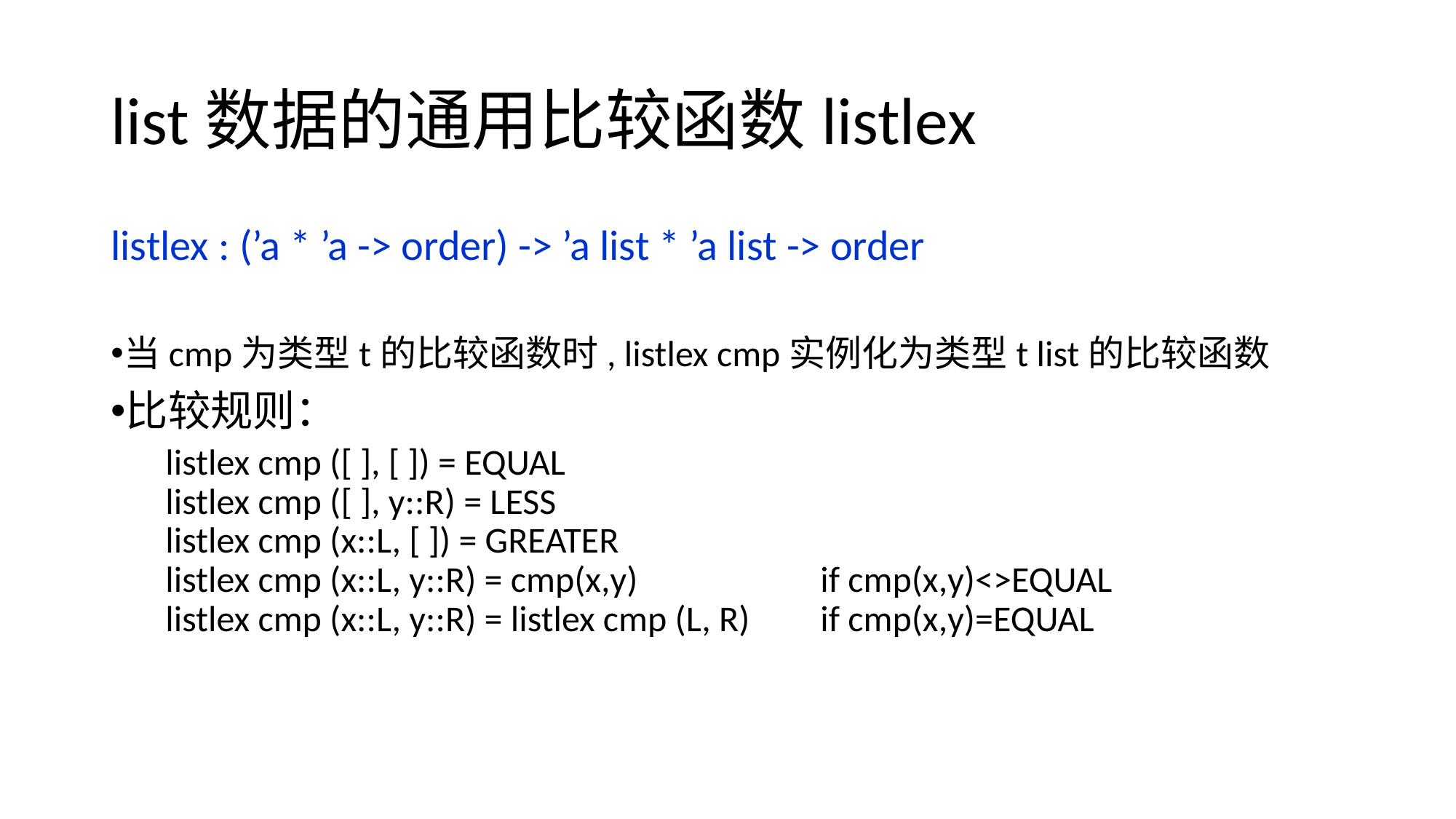

# list数据的通用比较函数listlex
listlex : (’a * ’a -> order) -> ’a list * ’a list -> order
当cmp为类型t的比较函数时, listlex cmp实例化为类型t list的比较函数
比较规则：
listlex cmp ([ ], [ ]) = EQUAL
listlex cmp ([ ], y::R) = LESS
listlex cmp (x::L, [ ]) = GREATER
listlex cmp (x::L, y::R) = cmp(x,y) 		if cmp(x,y)<>EQUAL
listlex cmp (x::L, y::R) = listlex cmp (L, R) 	if cmp(x,y)=EQUAL